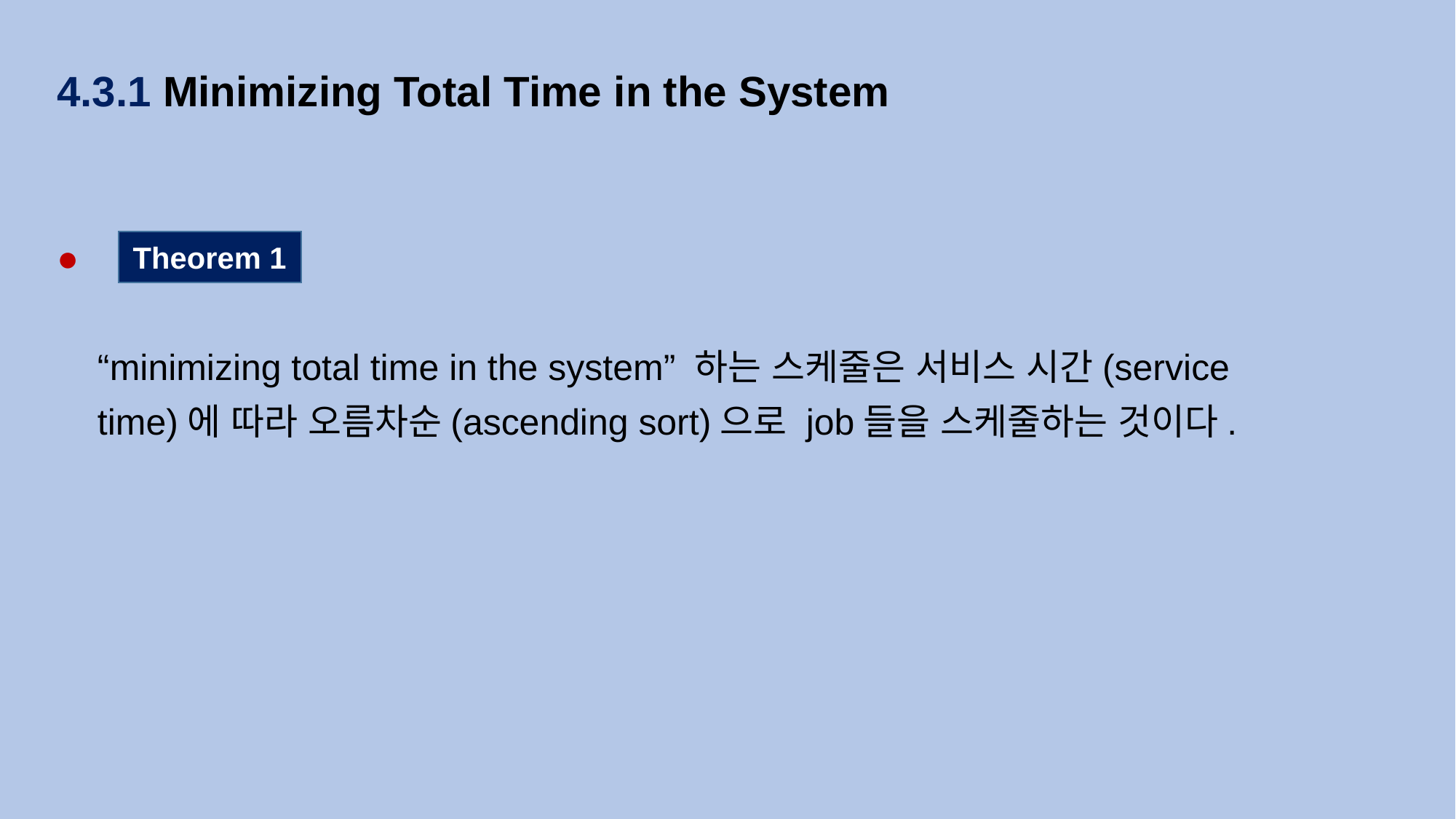

4.3.1 Minimizing Total Time in the System

●

    “minimizing total time in the system” 하는 스케줄은 서비스 시간(service
    time)에 따라 오름차순(ascending sort)으로 job들을 스케줄하는 것이다.
Theorem 1